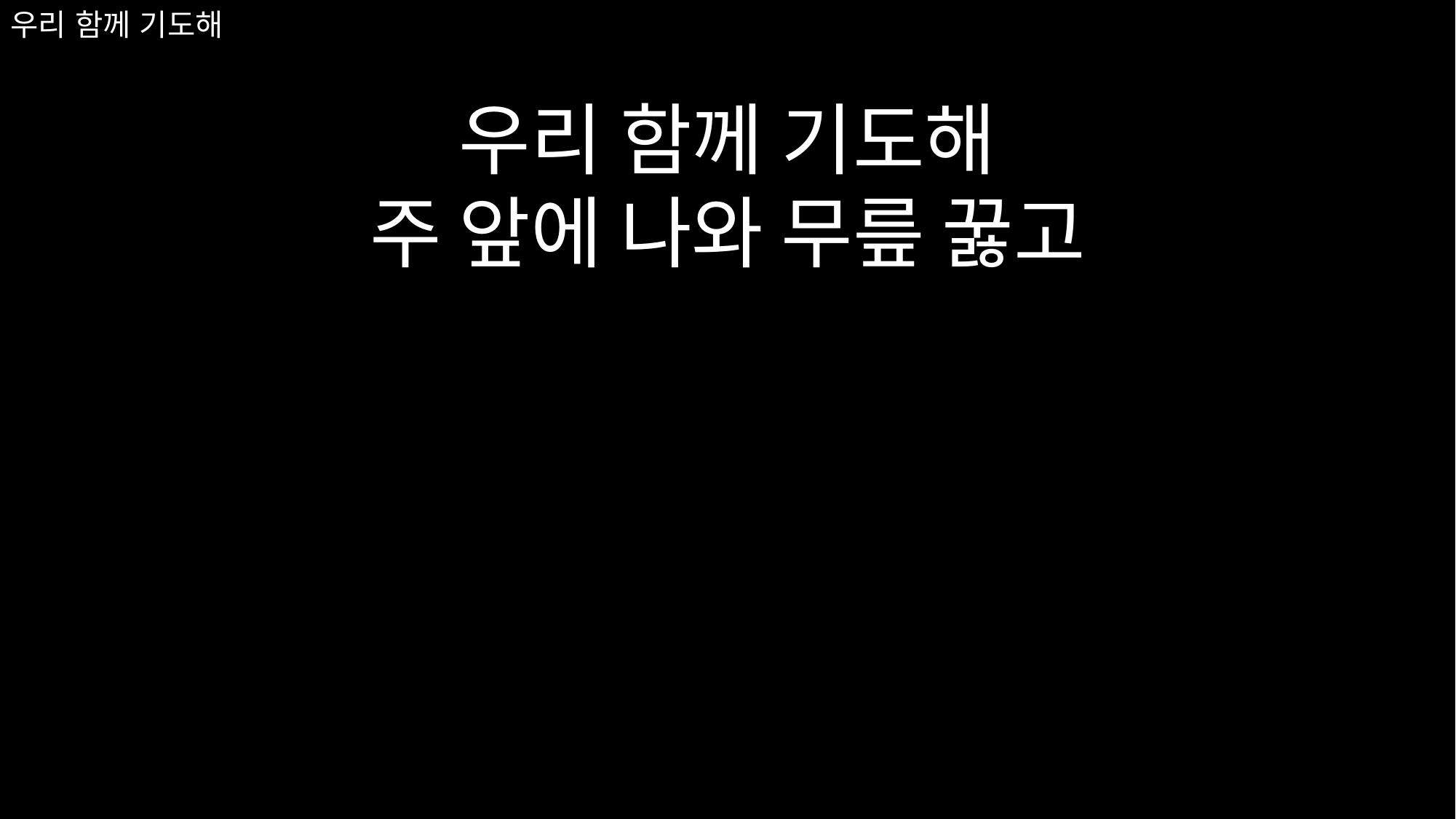

# 우리 함께 기도해
우리 함께 기도해
주 앞에 나와 무릎 꿇고